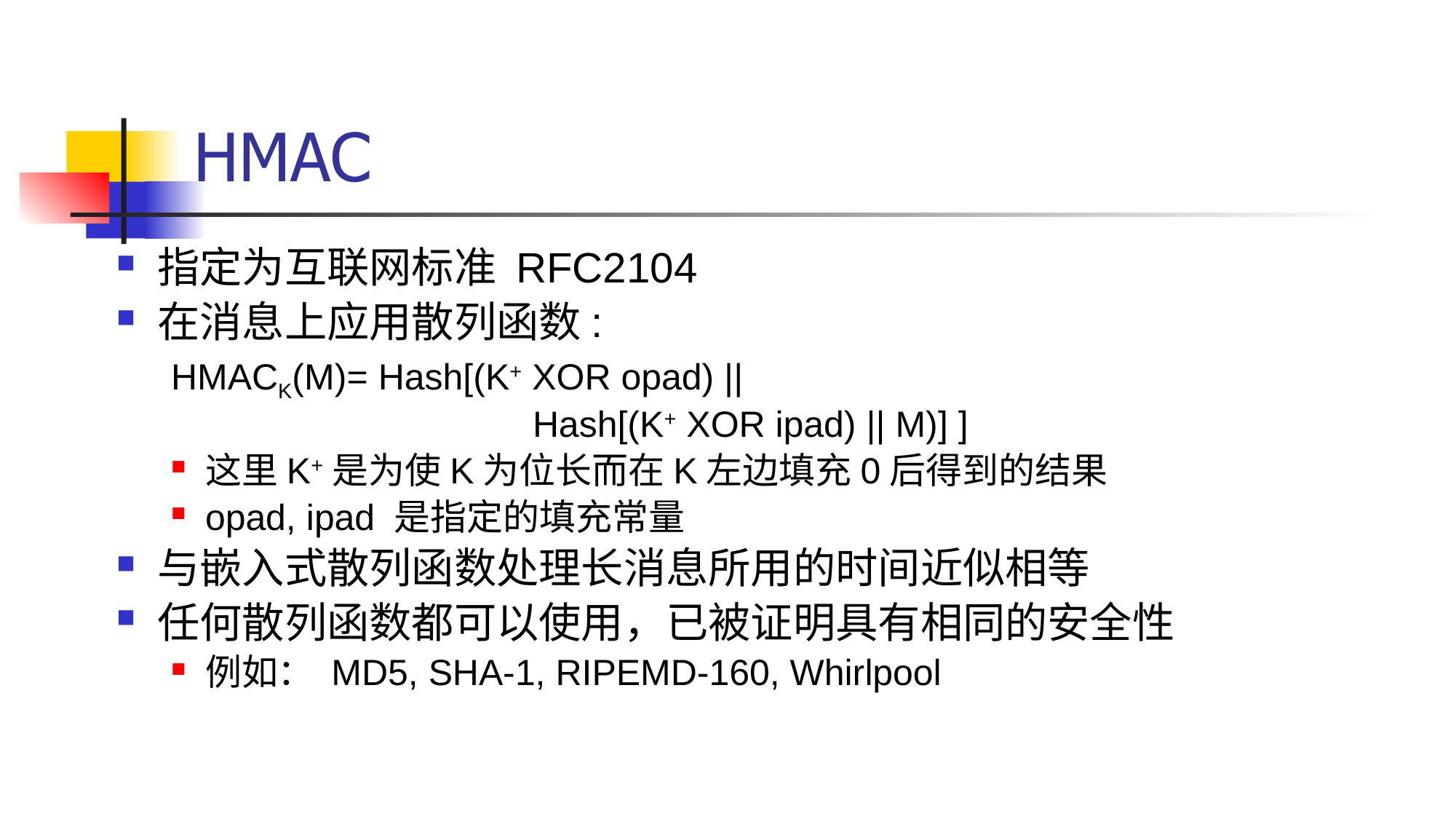

# HMAC
指定为互联网标准 RFC2104
在消息上应用散列函数:
HMACK(M)= Hash[(K+ XOR opad) ||
				Hash[(K+ XOR ipad) || M)] ]
这里K+是为使K为位长而在K左边填充0后得到的结果
opad, ipad 是指定的填充常量
与嵌入式散列函数处理长消息所用的时间近似相等
任何散列函数都可以使用，已被证明具有相同的安全性
例如： MD5, SHA-1, RIPEMD-160, Whirlpool